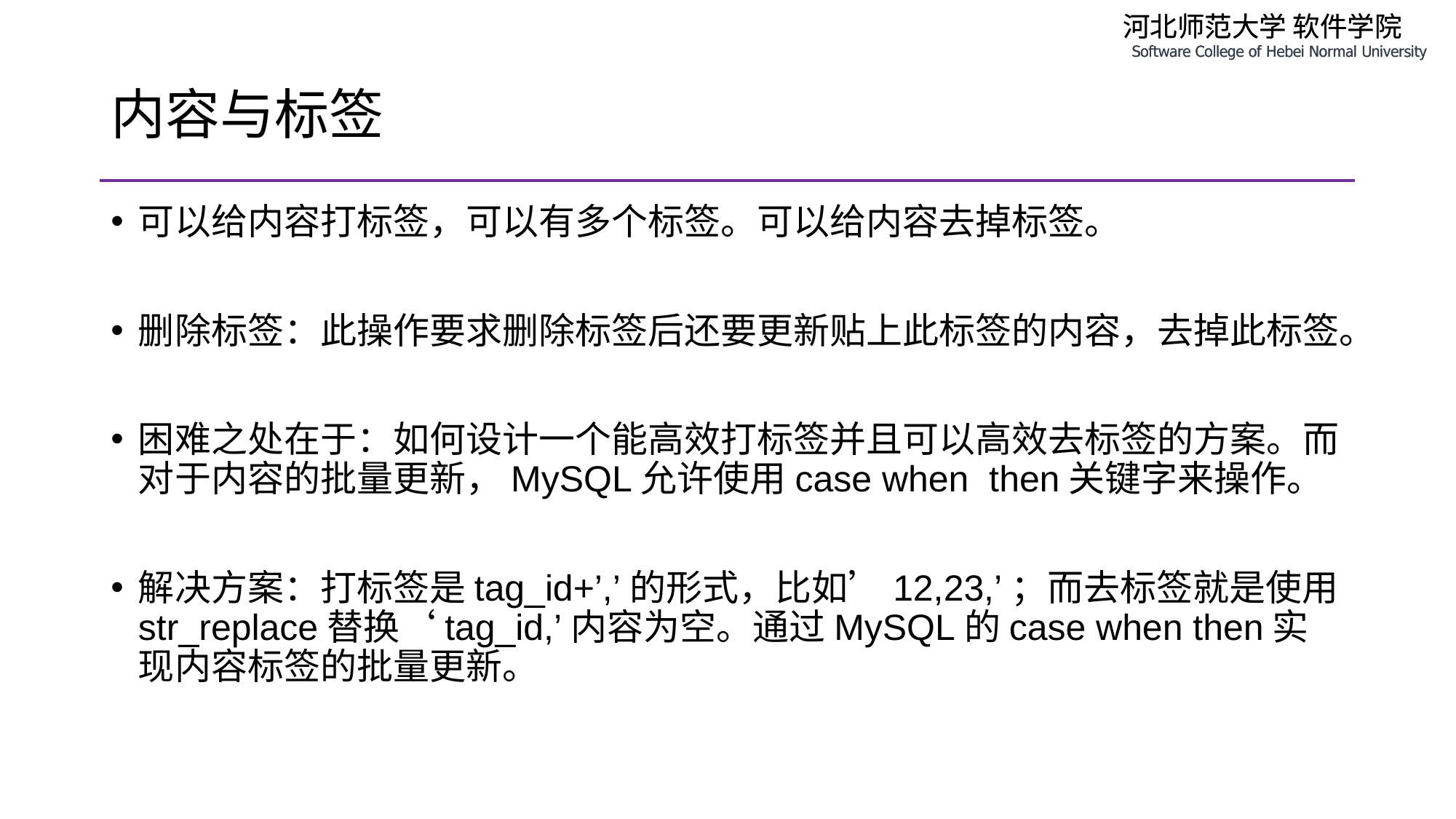

# 内容与标签
可以给内容打标签，可以有多个标签。可以给内容去掉标签。

删除标签：此操作要求删除标签后还要更新贴上此标签的内容，去掉此标签。

困难之处在于：如何设计一个能高效打标签并且可以高效去标签的方案。而对于内容的批量更新，MySQL允许使用case when  then关键字来操作。

解决方案：打标签是tag_id+’,’的形式，比如’12,23,’；而去标签就是使用str_replace替换‘tag_id,’内容为空。通过MySQL的case when then实现内容标签的批量更新。